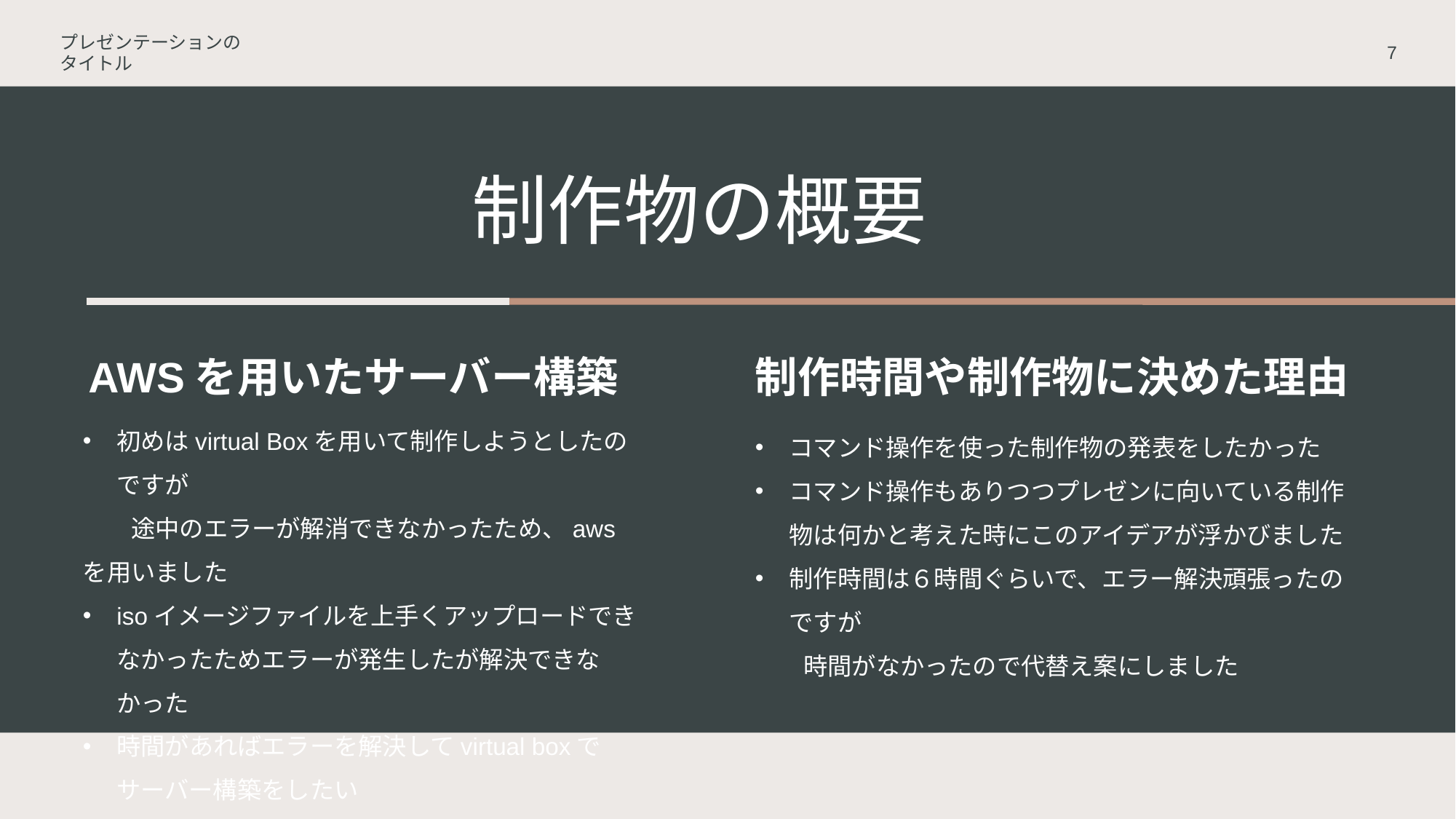

プレゼンテーションのタイトル
7
# 制作物の概要
AWSを用いたサーバー構築
制作時間や制作物に決めた理由

初めはvirtual Boxを用いて制作しようとしたのですが
　　途中のエラーが解消できなかったため、awsを用いました
isoイメージファイルを上手くアップロードできなかったためエラーが発生したが解決できなかった
時間があればエラーを解決してvirtual boxでサーバー構築をしたい

コマンド操作を使った制作物の発表をしたかった
コマンド操作もありつつプレゼンに向いている制作物は何かと考えた時にこのアイデアが浮かびました
制作時間は６時間ぐらいで、エラー解決頑張ったのですが
　　時間がなかったので代替え案にしました